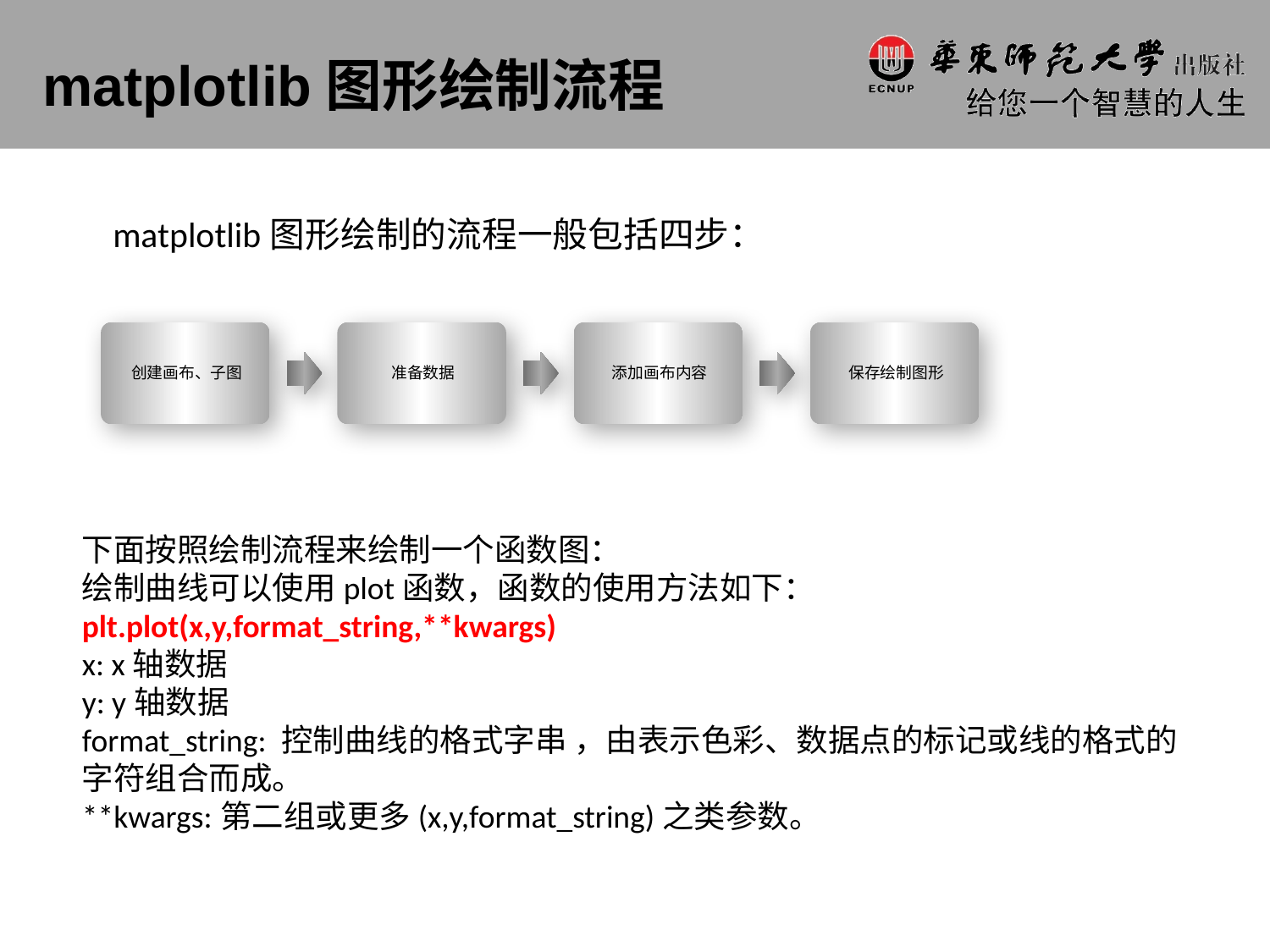

# matplotlib图形绘制流程
matplotlib图形绘制的流程一般包括四步：

创建画布、子图

准备数据

添加画布内容

保存绘制图形
下面按照绘制流程来绘制一个函数图：
绘制曲线可以使用plot函数，函数的使用方法如下：
plt.plot(x,y,format_string,**kwargs)
x: x轴数据
y: y轴数据
format_string: 控制曲线的格式字串 ，由表示色彩、数据点的标记或线的格式的字符组合而成。
**kwargs:第二组或更多(x,y,format_string)之类参数。